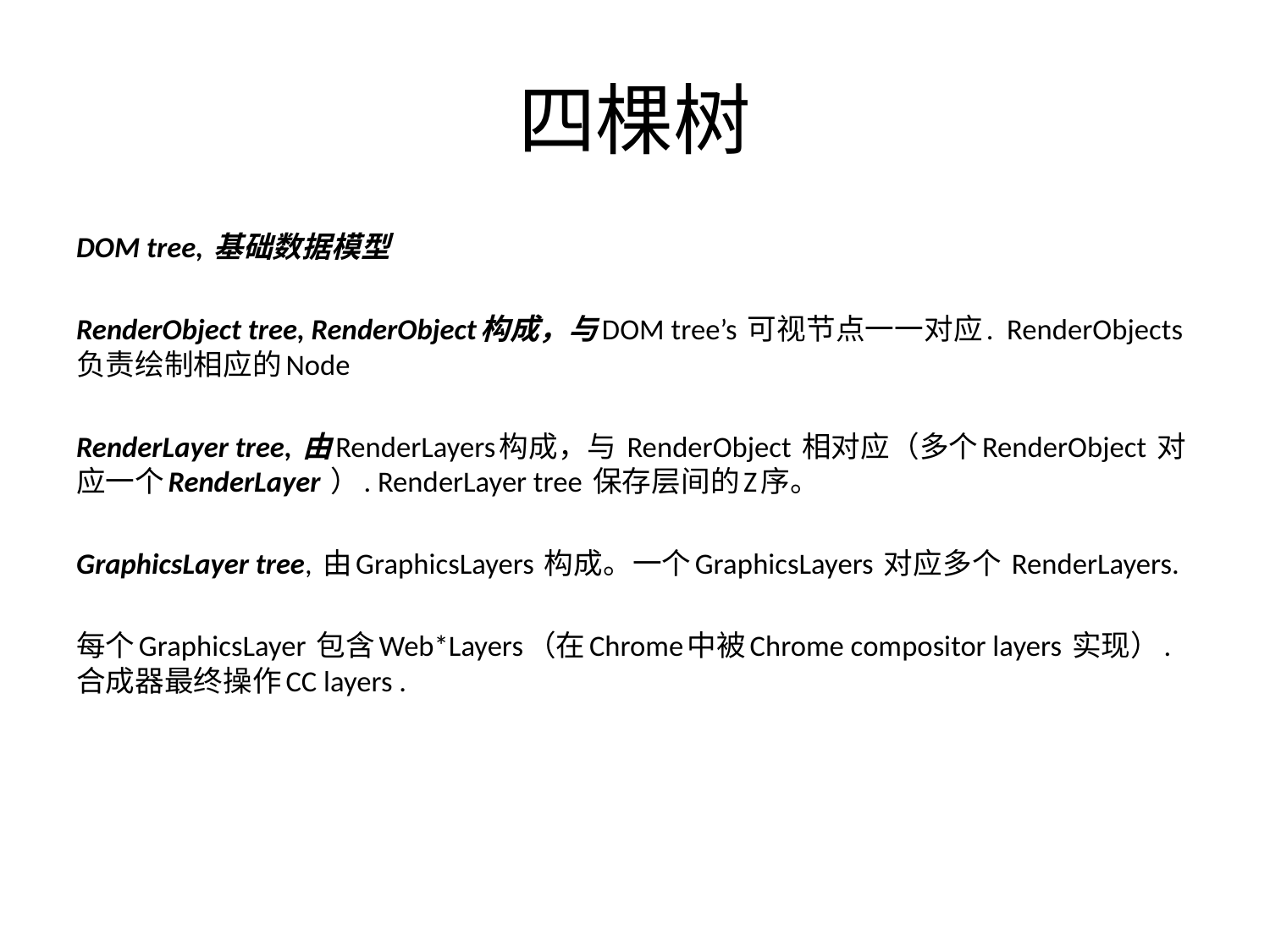

# 四棵树
DOM tree, 基础数据模型

RenderObject tree, RenderObject构成，与DOM tree’s 可视节点一一对应.  RenderObjects 负责绘制相应的Node

RenderLayer tree, 由RenderLayers构成，与 RenderObject 相对应（多个RenderObject 对应一个RenderLayer ）. RenderLayer tree 保存层间的Z序。

GraphicsLayer tree, 由GraphicsLayers 构成。一个GraphicsLayers 对应多个 RenderLayers.

每个GraphicsLayer 包含Web*Layers（在Chrome中被Chrome compositor layers 实现）. 合成器最终操作CC layers .